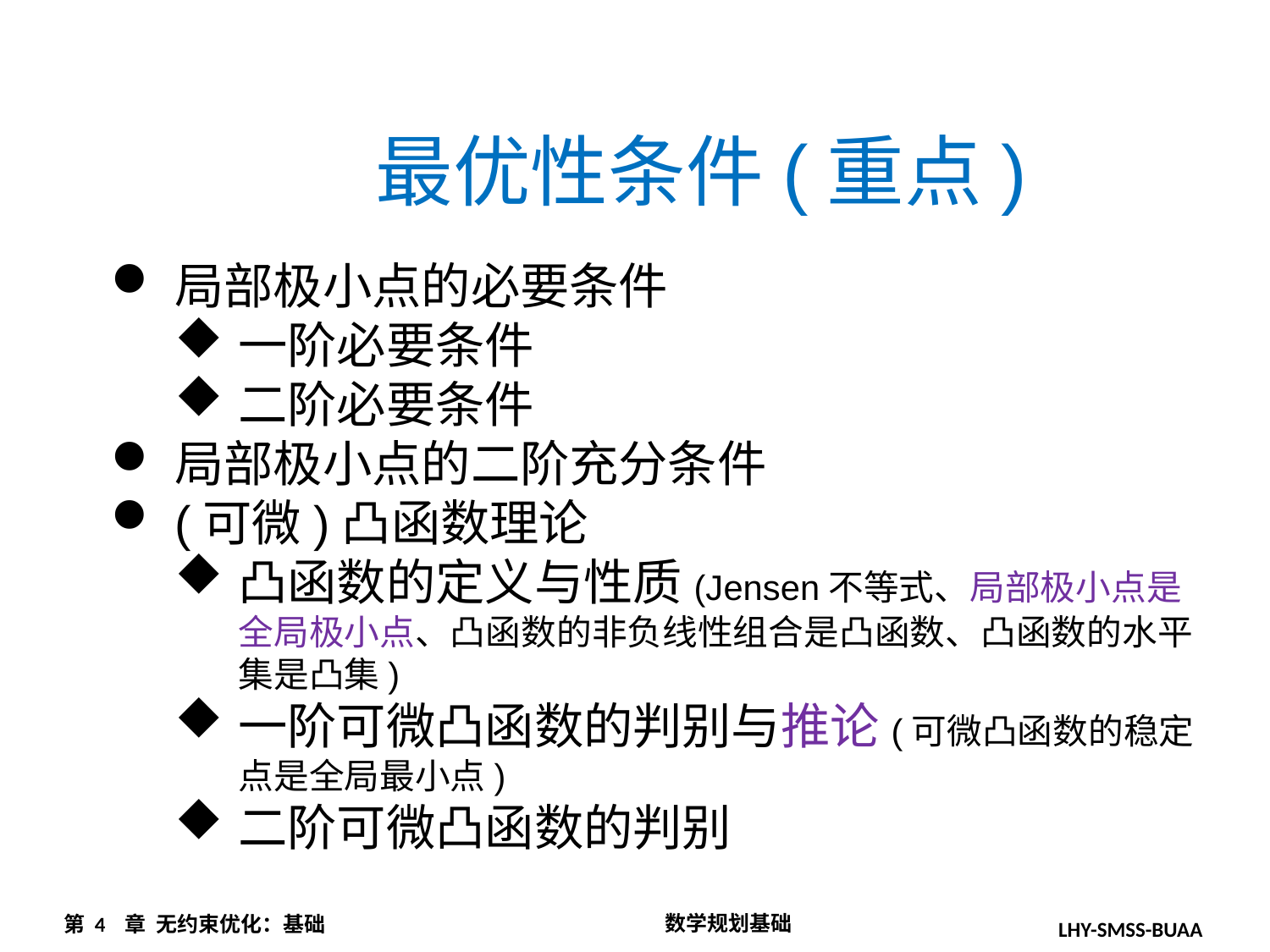

最优性条件(重点)
局部极小点的必要条件
一阶必要条件
二阶必要条件
局部极小点的二阶充分条件
(可微)凸函数理论
凸函数的定义与性质(Jensen不等式、局部极小点是全局极小点、凸函数的非负线性组合是凸函数、凸函数的水平集是凸集)
一阶可微凸函数的判别与推论(可微凸函数的稳定点是全局最小点)
二阶可微凸函数的判别